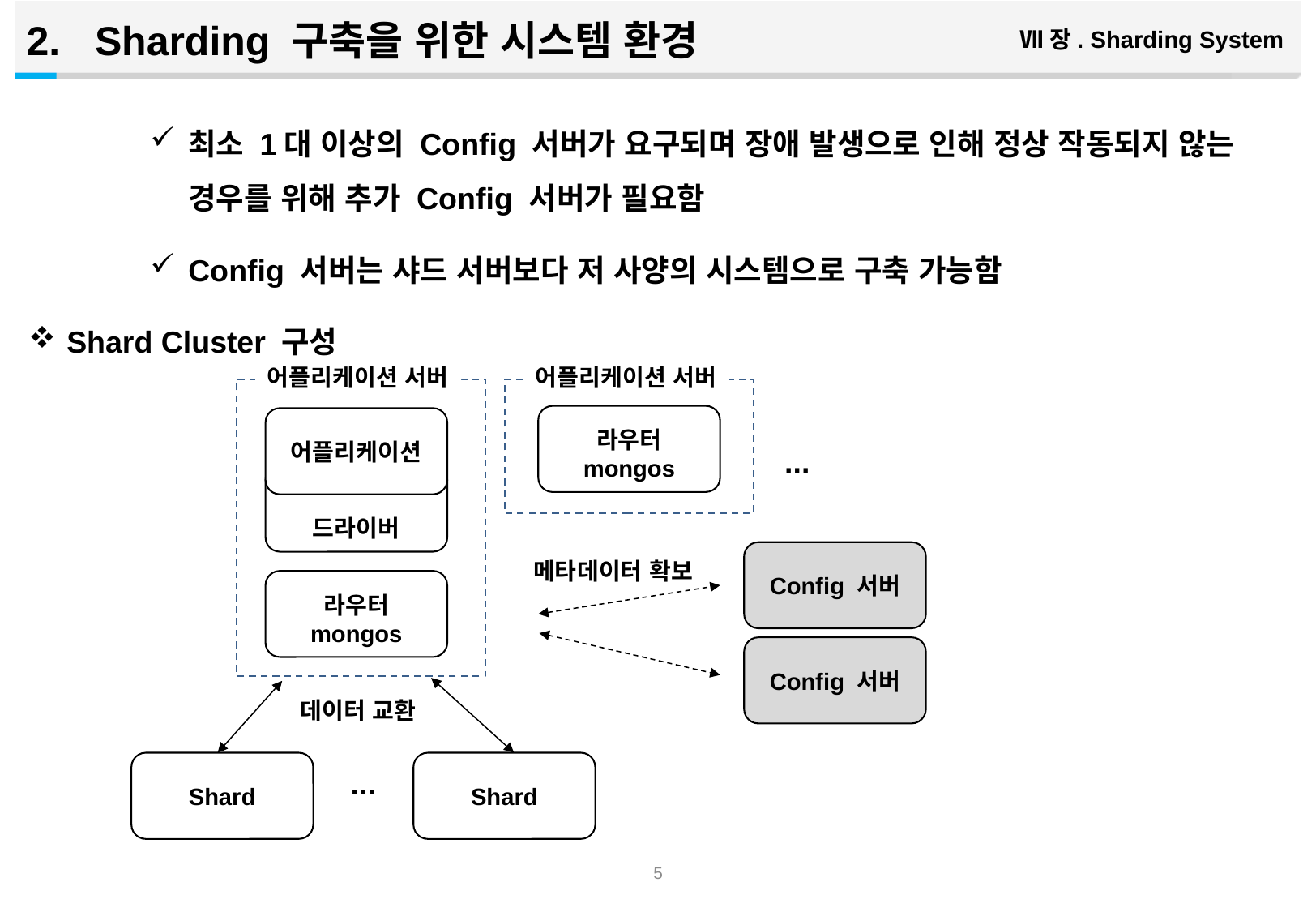

Sharding 구축을 위한 시스템 환경
Ⅶ장. Sharding System
최소 1대 이상의 Config 서버가 요구되며 장애 발생으로 인해 정상 작동되지 않는 경우를 위해 추가 Config 서버가 필요함
Config 서버는 샤드 서버보다 저 사양의 시스템으로 구축 가능함
Shard Cluster 구성
어플리케이션 서버
어플리케이션 서버

라우터
mongos
어플리케이션
...
드라이버
Config 서버
메타데이터 확보
라우터
mongos
Config 서버
데이터 교환
Shard
Shard
...
5